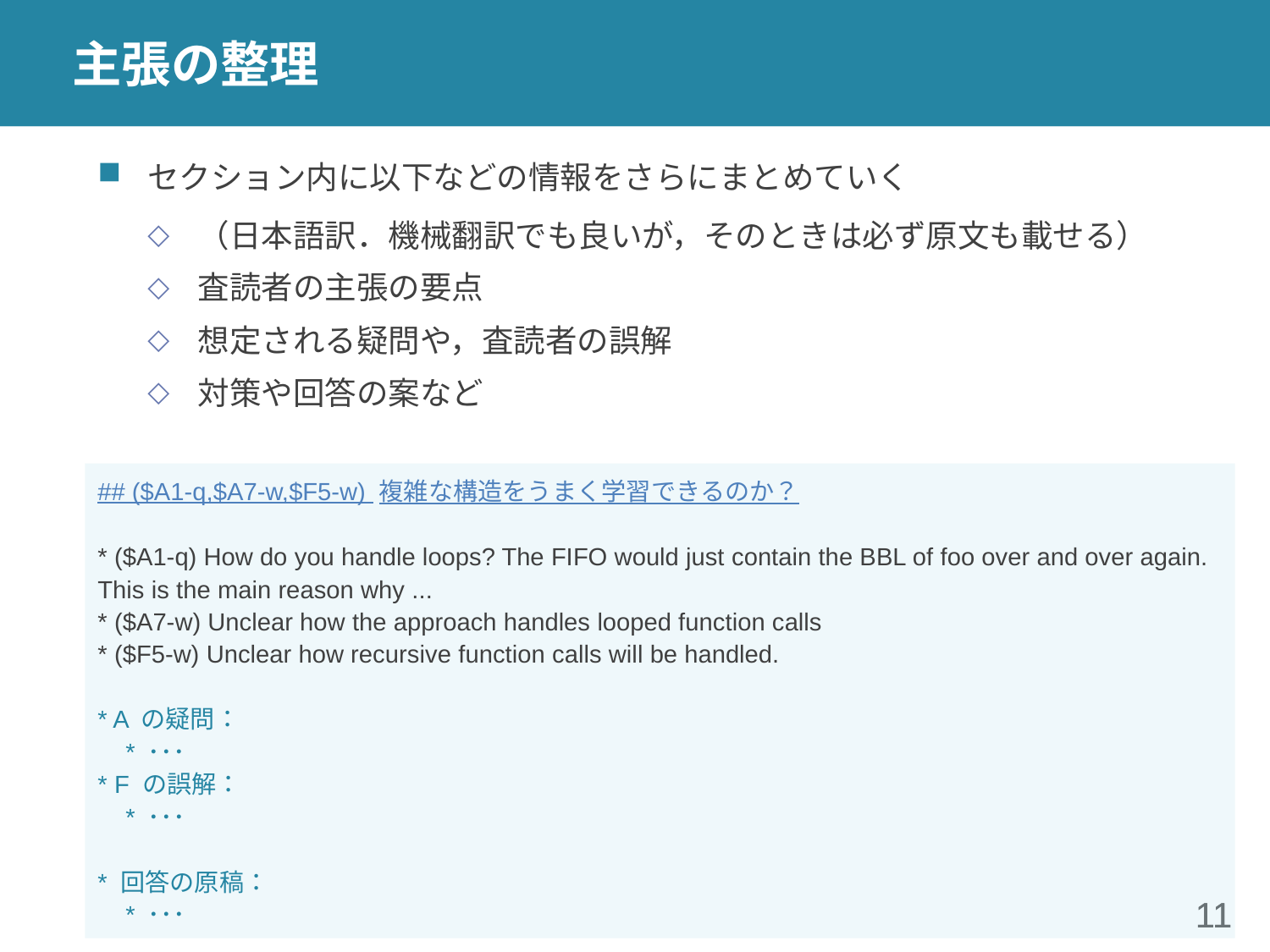

# 主張の整理
セクション内に以下などの情報をさらにまとめていく
（日本語訳．機械翻訳でも良いが，そのときは必ず原文も載せる）
査読者の主張の要点
想定される疑問や，査読者の誤解
対策や回答の案など
## ($A1-q,$A7-w,$F5-w) 複雑な構造をうまく学習できるのか？ * ($A1-q) How do you handle loops? The FIFO would just contain the BBL of foo over and over again. This is the main reason why ... * ($A7-w) Unclear how the approach handles looped function calls * ($F5-w) Unclear how recursive function calls will be handled. * A の疑問： * ･･･ * F の誤解： * ･･･ * 回答の原稿： * ･･･